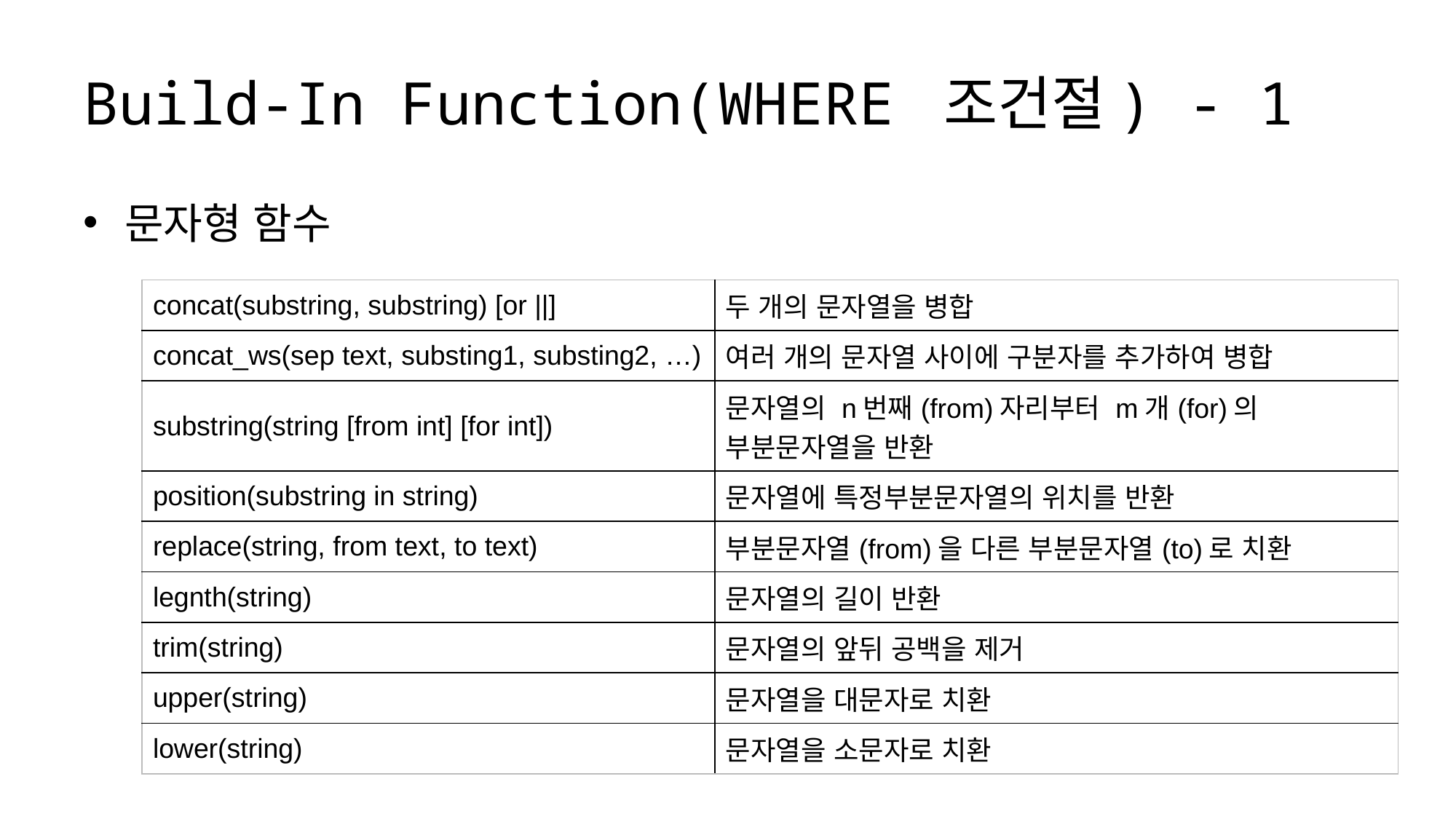

# Build-In Function(WHERE 조건절) - 1
문자형 함수

| concat(substring, substring) [or ||] | 두 개의 문자열을 병합 |
| --- | --- |
| concat\_ws(sep text, substing1, substing2, …) | 여러 개의 문자열 사이에 구분자를 추가하여 병합 |
| substring(string [from int] [for int]) | 문자열의 n번째(from)자리부터 m개(for)의 부분문자열을 반환 |
| position(substring in string) | 문자열에 특정부분문자열의 위치를 반환 |
| replace(string, from text, to text) | 부분문자열(from)을 다른 부분문자열(to)로 치환 |
| legnth(string) | 문자열의 길이 반환 |
| trim(string) | 문자열의 앞뒤 공백을 제거 |
| upper(string) | 문자열을 대문자로 치환 |
| lower(string) | 문자열을 소문자로 치환 |